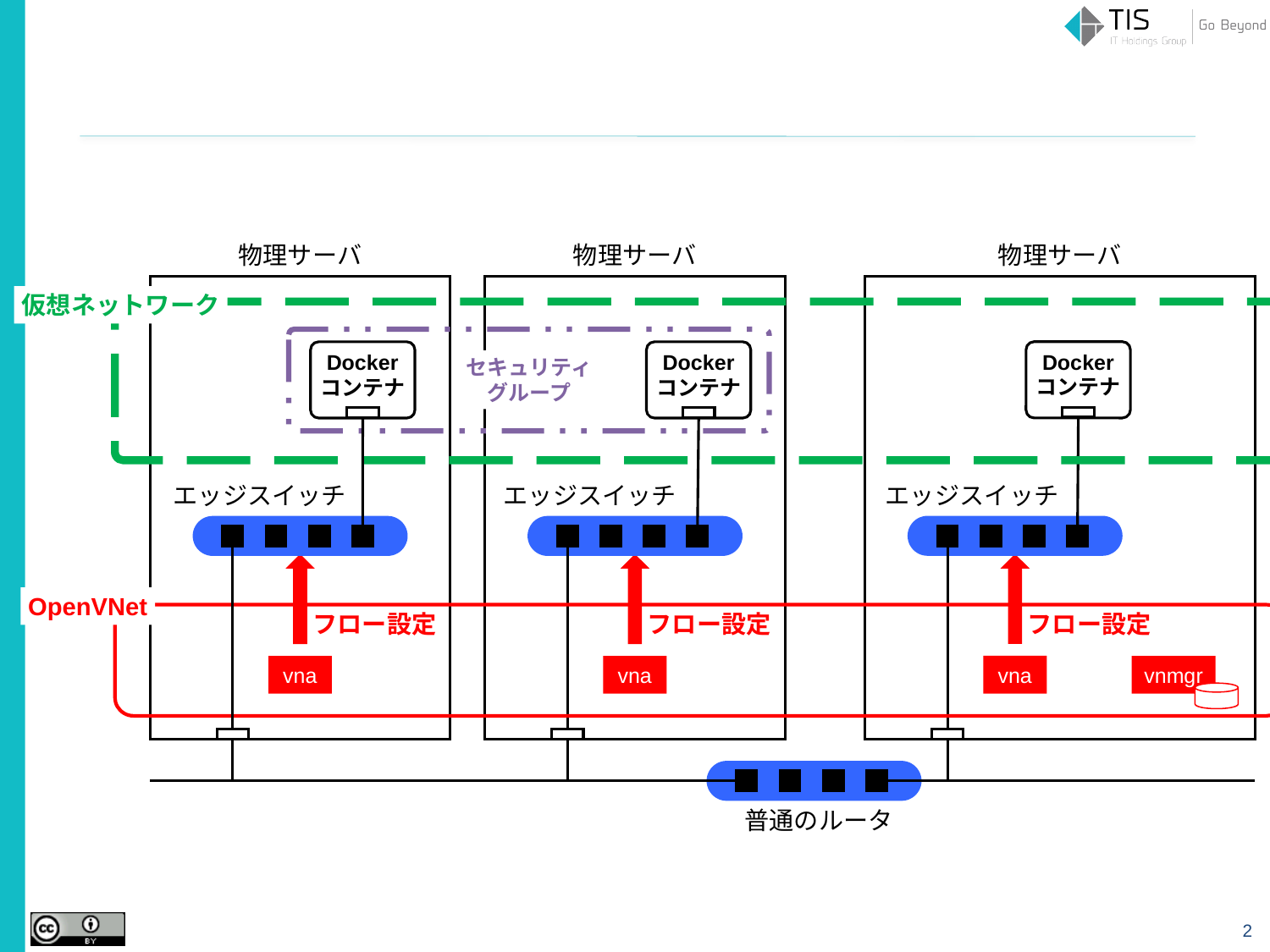

物理サーバ
物理サーバ
物理サーバ

仮想ネットワーク

Docker
コンテナ
Docker
コンテナ
Docker
コンテナ
セキュリティ
グループ

エッジスイッチ
エッジスイッチ
エッジスイッチ

OpenVNet
フロー設定
フロー設定
フロー設定

vna
vna
vna
vnmgr

普通のルータ
2